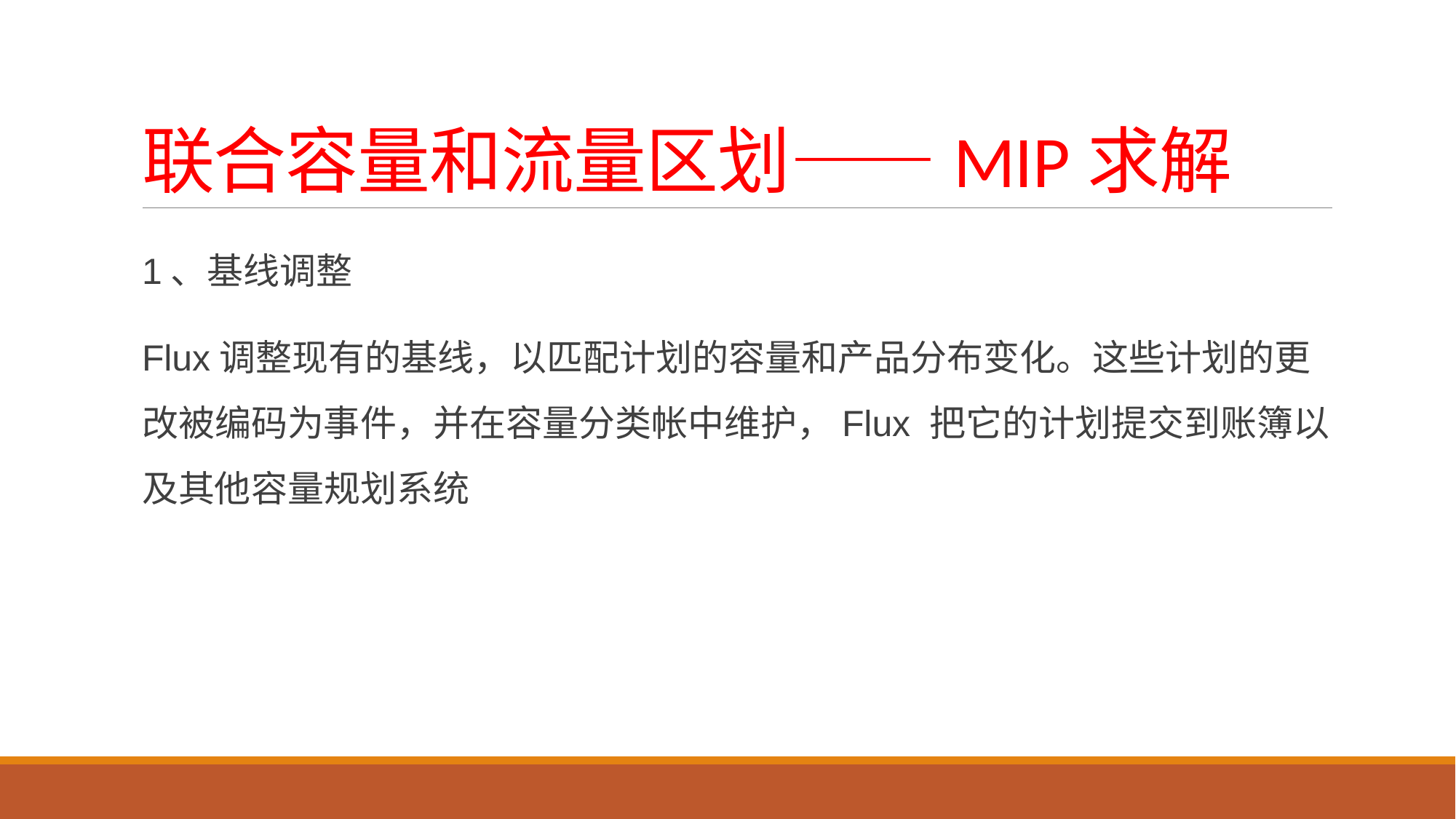

# 联合容量和流量区划——MIP求解
1、基线调整
Flux调整现有的基线，以匹配计划的容量和产品分布变化。这些计划的更改被编码为事件，并在容量分类帐中维护，Flux 把它的计划提交到账簿以及其他容量规划系统